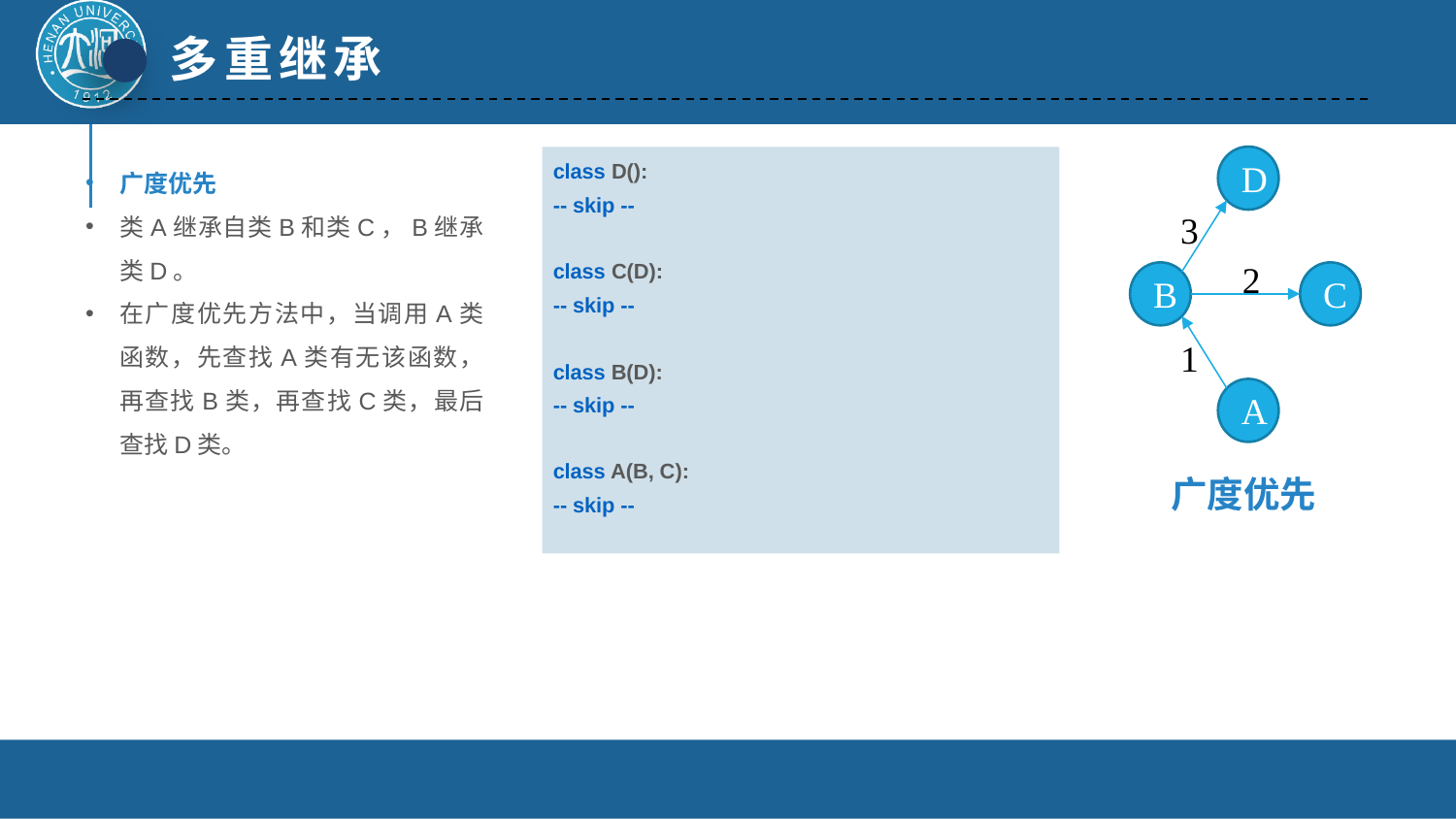

多重继承

广度优先
类A继承自类B和类C，B继承类D。
在广度优先方法中，当调用A类函数，先查找A类有无该函数，再查找B类，再查找C类，最后查找D类。
D
B
C
A
3
2
1
广度优先
class D():
-- skip --

class C(D):
-- skip --

class B(D):
-- skip --

class A(B, C):
-- skip --